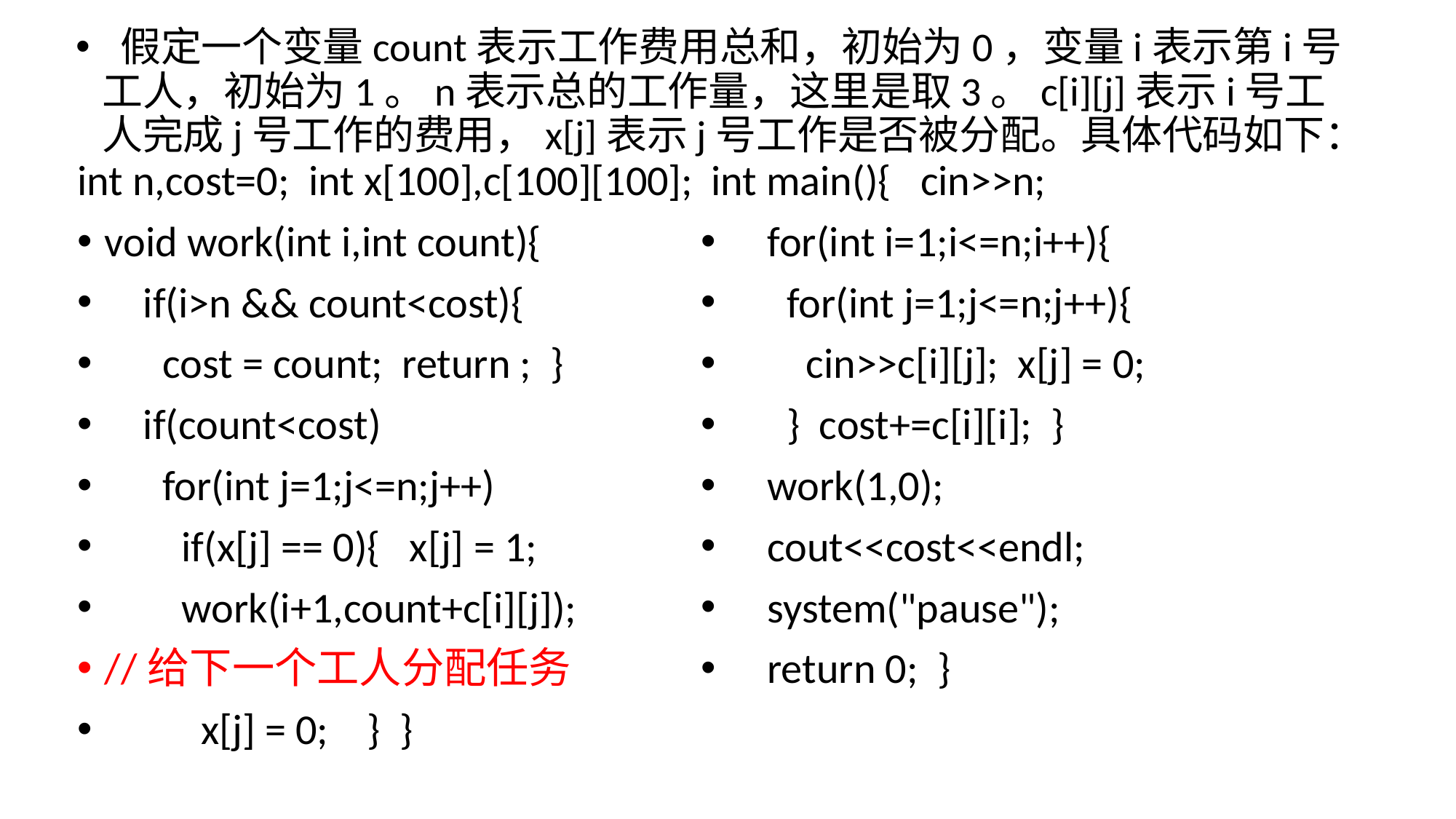

假定一个变量count表示工作费用总和，初始为0，变量i表示第i号工人，初始为1。n表示总的工作量，这里是取3。c[i][j]表示i号工人完成j号工作的费用，x[j]表示j号工作是否被分配。具体代码如下：

 int main(){   cin>>n;
    for(int i=1;i<=n;i++){
      for(int j=1;j<=n;j++){
        cin>>c[i][j];  x[j] = 0;
      }  cost+=c[i][i];  }
    work(1,0);
    cout<<cost<<endl;
    system("pause");
    return 0;  }

int n,cost=0;  int x[100],c[100][100];
void work(int i,int count){
    if(i>n && count<cost){
      cost = count;  return ;  }
    if(count<cost)
      for(int j=1;j<=n;j++)
        if(x[j] == 0){   x[j] = 1;
        work(i+1,count+c[i][j]);
//给下一个工人分配任务
          x[j] = 0;    }  }